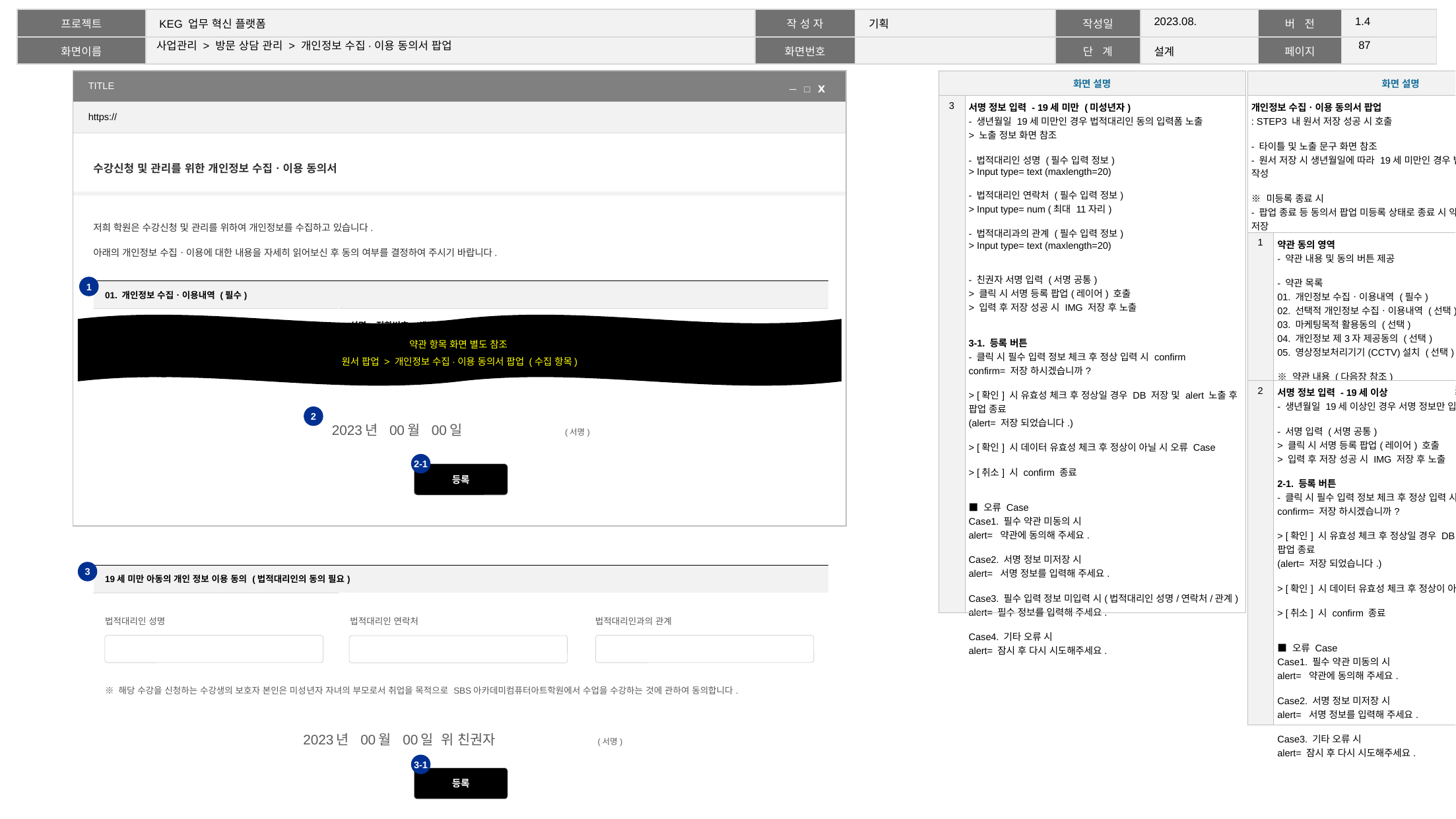

87

# 사업관리 > 방문 상담 관리 > 개인정보 수집·이용 동의서 팝업
| TITLE |
| --- |
| https:// |

| 화면 설명 |  |
| --- | --- |
| 3 | 서명 정보 입력 - 19세 미만 (미성년자) - 생년월일 19세 미만인 경우 법적대리인 동의 입력폼 노출 > 노출 정보 화면 참조 - 법적대리인 성명 (필수 입력 정보) > Input type= text (maxlength=20) - 법적대리인 연락처 (필수 입력 정보) > Input type= num (최대 11자리) - 법적대리과의 관계 (필수 입력 정보) > Input type= text (maxlength=20) - 친권자 서명 입력 (서명 공통) > 클릭 시 서명 등록 팝업(레이어) 호출 > 입력 후 저장 성공 시 IMG 저장 후 노출 3-1. 등록 버튼 - 클릭 시 필수 입력 정보 체크 후 정상 입력 시 confirm confirm= 저장 하시겠습니까? > [확인] 시 유효성 체크 후 정상일 경우 DB 저장 및 alert 노출 후 팝업 종료 (alert= 저장 되었습니다.) > [확인] 시 데이터 유효성 체크 후 정상이 아닐 시 오류 Case > [취소] 시 confirm 종료 ■ 오류 Case Case1. 필수 약관 미동의 시 alert= 약관에 동의해 주세요. Case2. 서명 정보 미저장 시 alert= 서명 정보를 입력해 주세요. Case3. 필수 입력 정보 미입력 시(법적대리인 성명/연락처/관계) alert= 필수 정보를 입력해 주세요. Case4. 기타 오류 시 alert= 잠시 후 다시 시도해주세요. |
| 화면 설명 |  |
| --- | --- |
| 개인정보 수집ㆍ이용 동의서 팝업 : STEP3 내 원서 저장 성공 시 호출 - 타이틀 및 노출 문구 화면 참조 - 원서 저장 시 생년월일에 따라 19세 미만인 경우 법적대리인 동의 추가 작성 ※ 미등록 종료 시 - 팝업 종료 등 동의서 팝업 미등록 상태로 종료 시 약관 전체 미동의 상태로 저장 > 미동의 저장 시 결제 전 동의 프로세스 진행 |  |
| 1 | 약관 동의 영역 - 약관 내용 및 동의 버튼 제공 - 약관 목록 01. 개인정보 수집ㆍ이용내역 (필수) 02. 선택적 개인정보 수집ㆍ이용내역 (선택) 03. 마케팅목적 활용동의 (선택) 04. 개인정보 제3자 제공동의 (선택) 05. 영상정보처리기기(CCTV)설치 (선택) ※ 약관 내용 (다음장 참조) : 원서 팝업 > 개인정보 수집·이용 동의서 팝업 (수집 항목) |
| 2 | 서명 정보 입력 - 19세 이상 - 생년월일 19세 이상인 경우 서명 정보만 입력 - 서명 입력 (서명 공통) > 클릭 시 서명 등록 팝업(레이어) 호출 > 입력 후 저장 성공 시 IMG 저장 후 노출 2-1. 등록 버튼 - 클릭 시 필수 입력 정보 체크 후 정상 입력 시 confirm confirm= 저장 하시겠습니까? > [확인] 시 유효성 체크 후 정상일 경우 DB 저장 및 alert 노출 후 팝업 종료 (alert= 저장 되었습니다.) > [확인] 시 데이터 유효성 체크 후 정상이 아닐 시 오류 Case > [취소] 시 confirm 종료 ■ 오류 Case Case1. 필수 약관 미동의 시 alert= 약관에 동의해 주세요. Case2. 서명 정보 미저장 시 alert= 서명 정보를 입력해 주세요. Case3. 기타 오류 시 alert= 잠시 후 다시 시도해주세요. |
─   □   Ⅹ
수강신청 및 관리를 위한 개인정보 수집ㆍ이용 동의서
저희 학원은 수강신청 및 관리를 위하여 개인정보를 수집하고 있습니다.
아래의 개인정보 수집ㆍ이용에 대한 내용을 자세히 읽어보신 후 동의 여부를 결정하여 주시기 바랍니다.

1
| 01. 개인정보 수집ㆍ이용내역 (필수) |  |
| --- | --- |
| 수집 항목 | 성명, 전화번호, 생년월일, 교습과목 |
| 수집 및 이용 목적 | 강의수강 및 안내 |
| 보유 및 이용기간 | 3년 (학원법), 5년 (국세기본법) |
|  |
| --- |
| 2023년 00월 00일 (서명) |
약관 항목 화면 별도 참조
원서 팝업 > 개인정보 수집·이용 동의서 팝업 (수집 항목)
2
2-1
등록
3
| 19세 미만 아동의 개인 정보 이용 동의 (법적대리인의 동의 필요) |  |  |
| --- | --- | --- |
| 법적대리인 성명 | 법적대리인 연락처 | 법적대리인과의 관계 |
|  |  |  |
| ※ 해당 수강을 신청하는 수강생의 보호자 본인은 미성년자 자녀의 부모로서 취업을 목적으로 SBS아카데미컴퓨터아트학원에서 수업을 수강하는 것에 관하여 동의합니다. |  |  |
| 2023년 00월 00일 위 친권자 (서명) |  |  |

3-1
등록